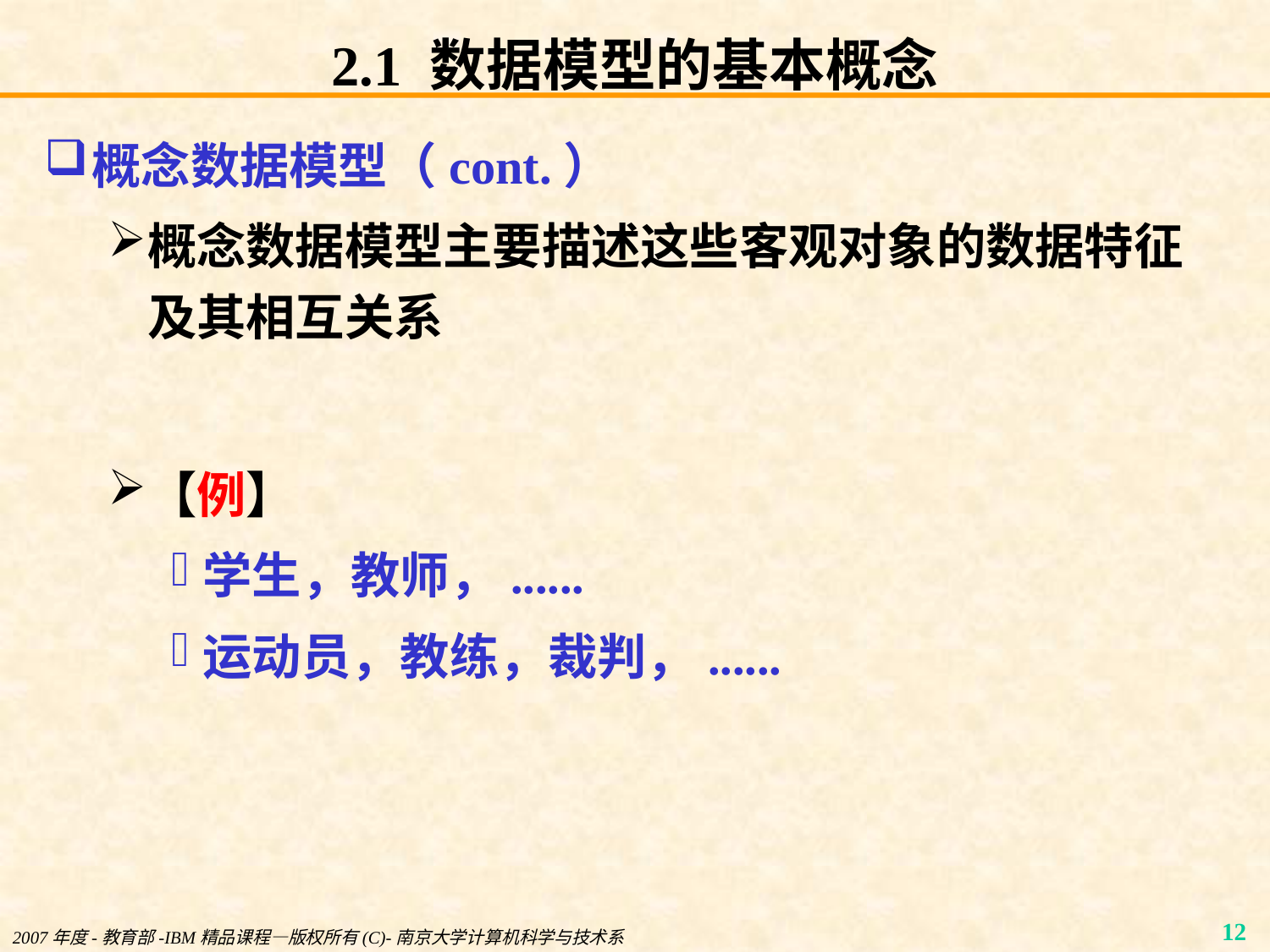

# 2.1 数据模型的基本概念
概念数据模型（cont.）
概念数据模型主要描述这些客观对象的数据特征及其相互关系

【例】
学生，教师，......
运动员，教练，裁判，......
12
2007年度-教育部-IBM精品课程—版权所有(C)-南京大学计算机科学与技术系